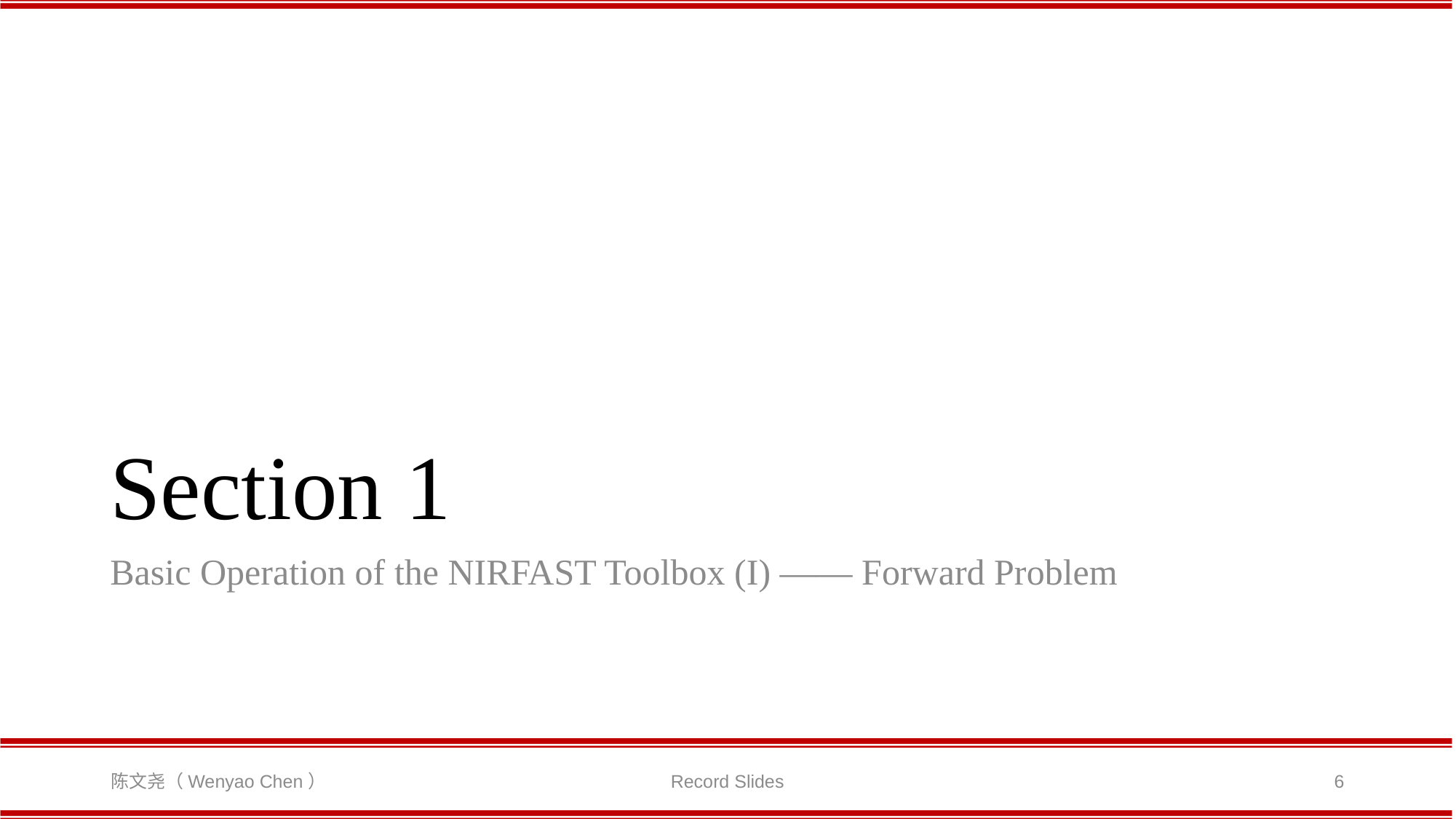

# Section 1
Basic Operation of the NIRFAST Toolbox (I) —— Forward Problem
陈文尧（Wenyao Chen）
Record Slides
6